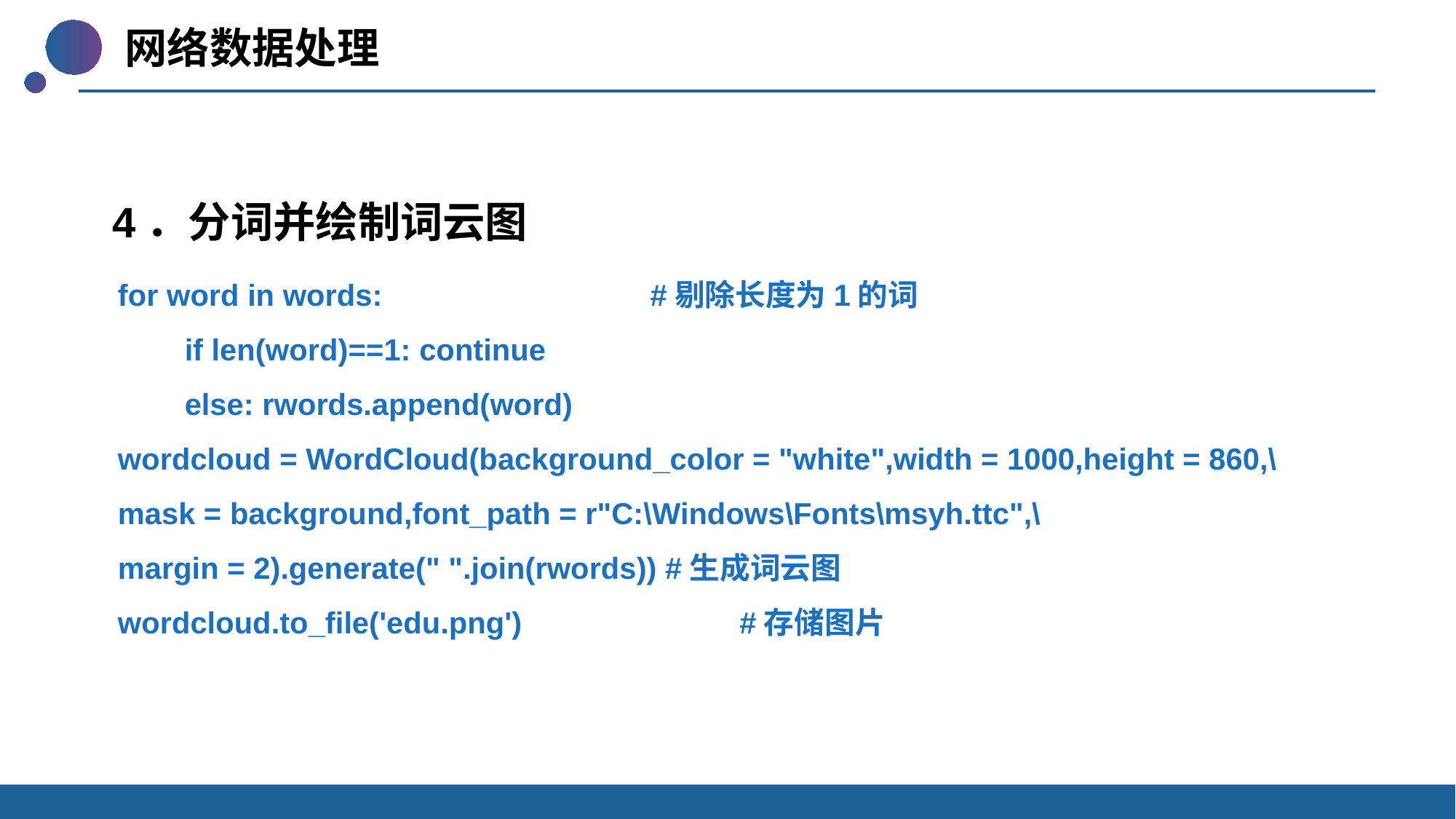

网络数据处理

4．分词并绘制词云图
for word in words:                                #剔除长度为1的词
        if len(word)==1: continue
        else: rwords.append(word)
wordcloud = WordCloud(background_color = "white",width = 1000,height = 860,\
mask = background,font_path = r"C:\Windows\Fonts\msyh.ttc",\
margin = 2).generate(" ".join(rwords)) #生成词云图
wordcloud.to_file('edu.png')                          #存储图片